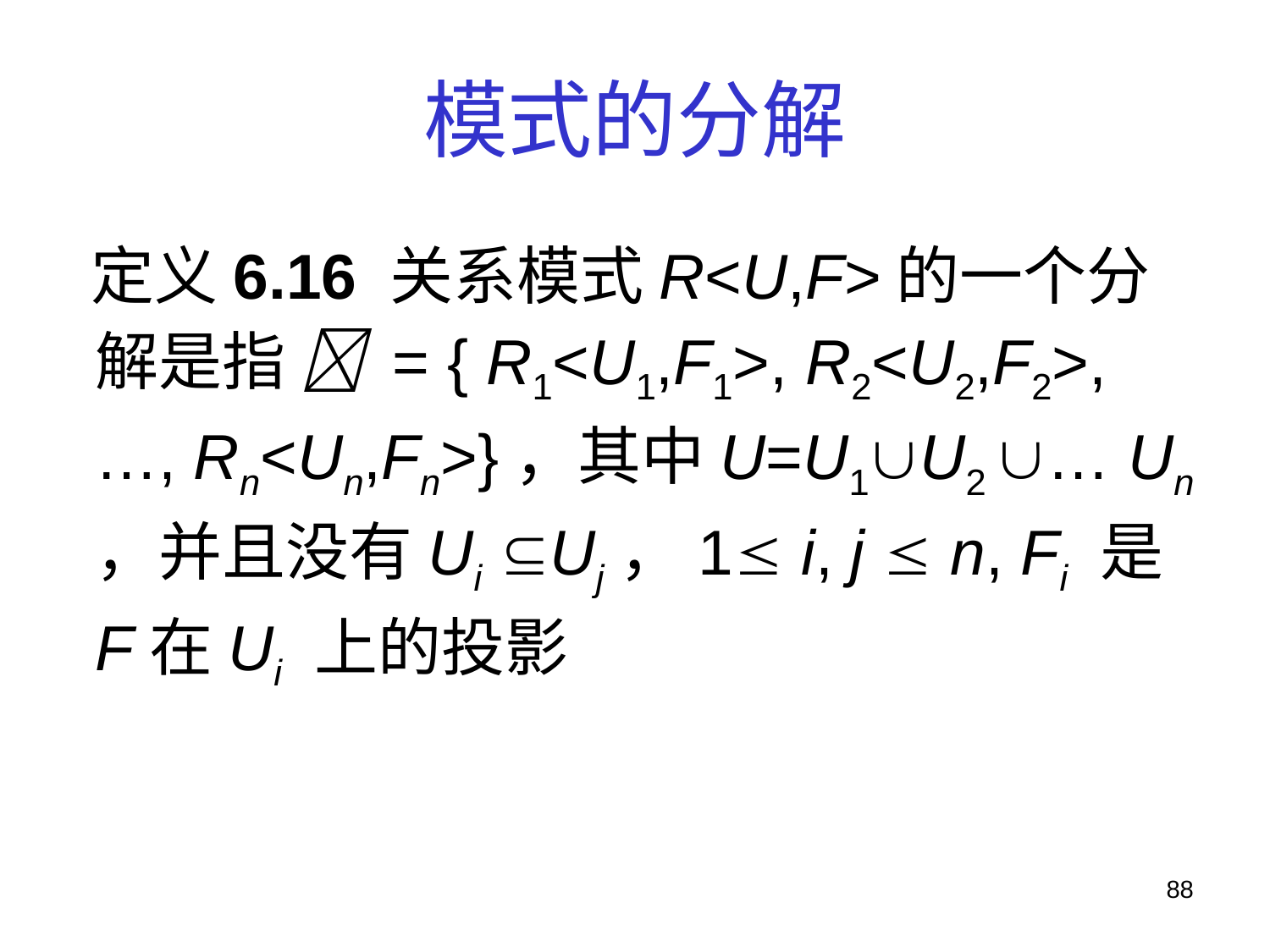

# 模式的分解
  定义6.16 关系模式R<U,F>的一个分解是指 ρ = { R1<U1,F1>, R2<U2,F2>, …, Rn<Un,Fn>}，其中U=U1∪U2 ∪… Un ，并且没有Ui ⊆Uj，1≤ i, j ≤ n, Fi 是F在Ui 上的投影

88